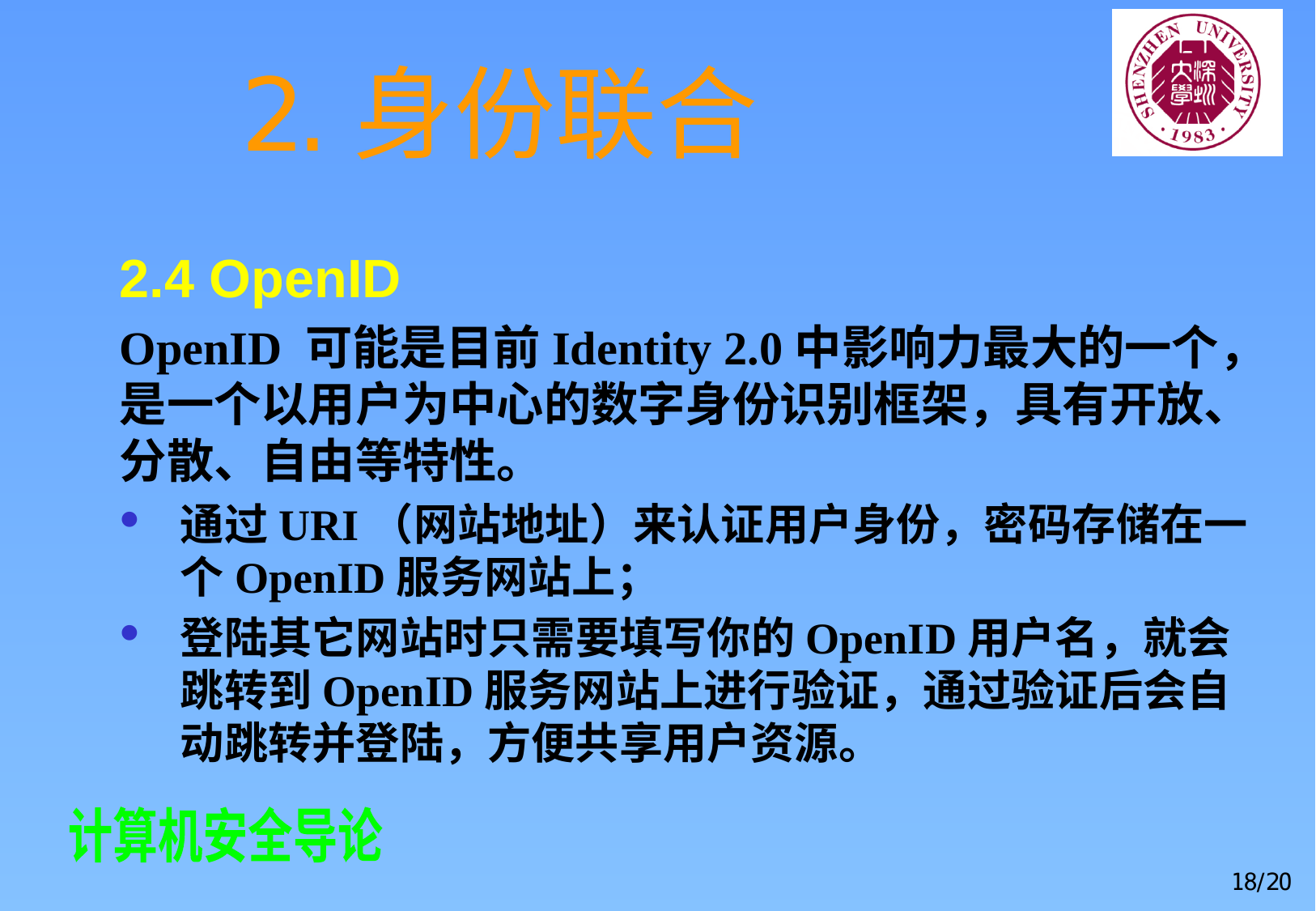

# 2.身份联合
2.4 OpenID
OpenID 可能是目前Identity 2.0中影响力最大的一个，是一个以用户为中心的数字身份识别框架，具有开放、分散、自由等特性。
通过URI（网站地址）来认证用户身份，密码存储在一个OpenID服务网站上；
登陆其它网站时只需要填写你的OpenID用户名，就会跳转到OpenID服务网站上进行验证，通过验证后会自动跳转并登陆，方便共享用户资源。

18/20